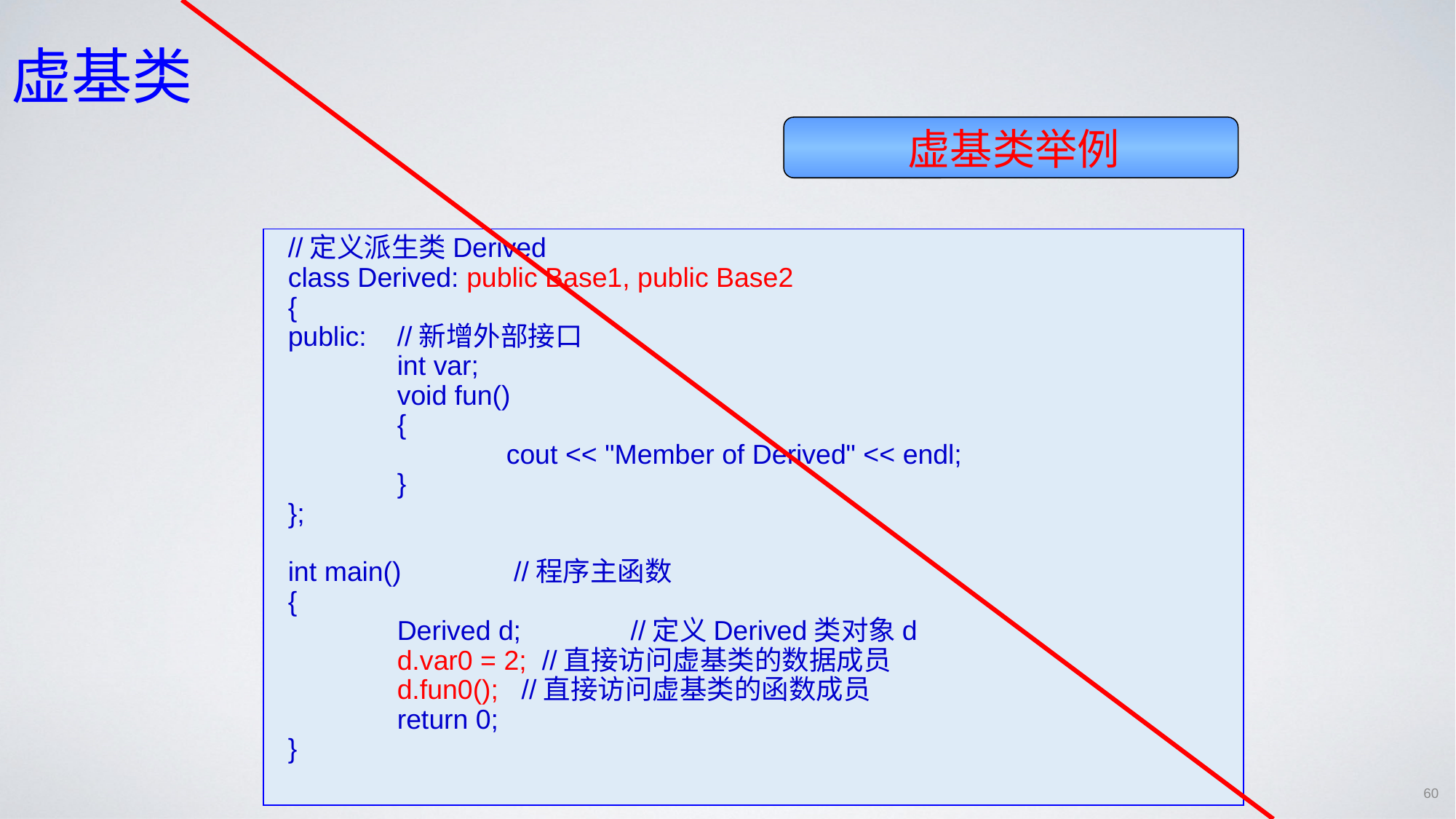

# 虚基类

虚基类举例

//定义派生类Derived
class Derived: public Base1, public Base2
{
public:	//新增外部接口
	int var;
	void fun()
	{
		cout << "Member of Derived" << endl;
	}
};

int main() 	 //程序主函数
{
	Derived d;	  //定义Derived类对象d
	d.var0 = 2;  //直接访问虚基类的数据成员
	d.fun0();	  //直接访问虚基类的函数成员
	return 0;
}
60